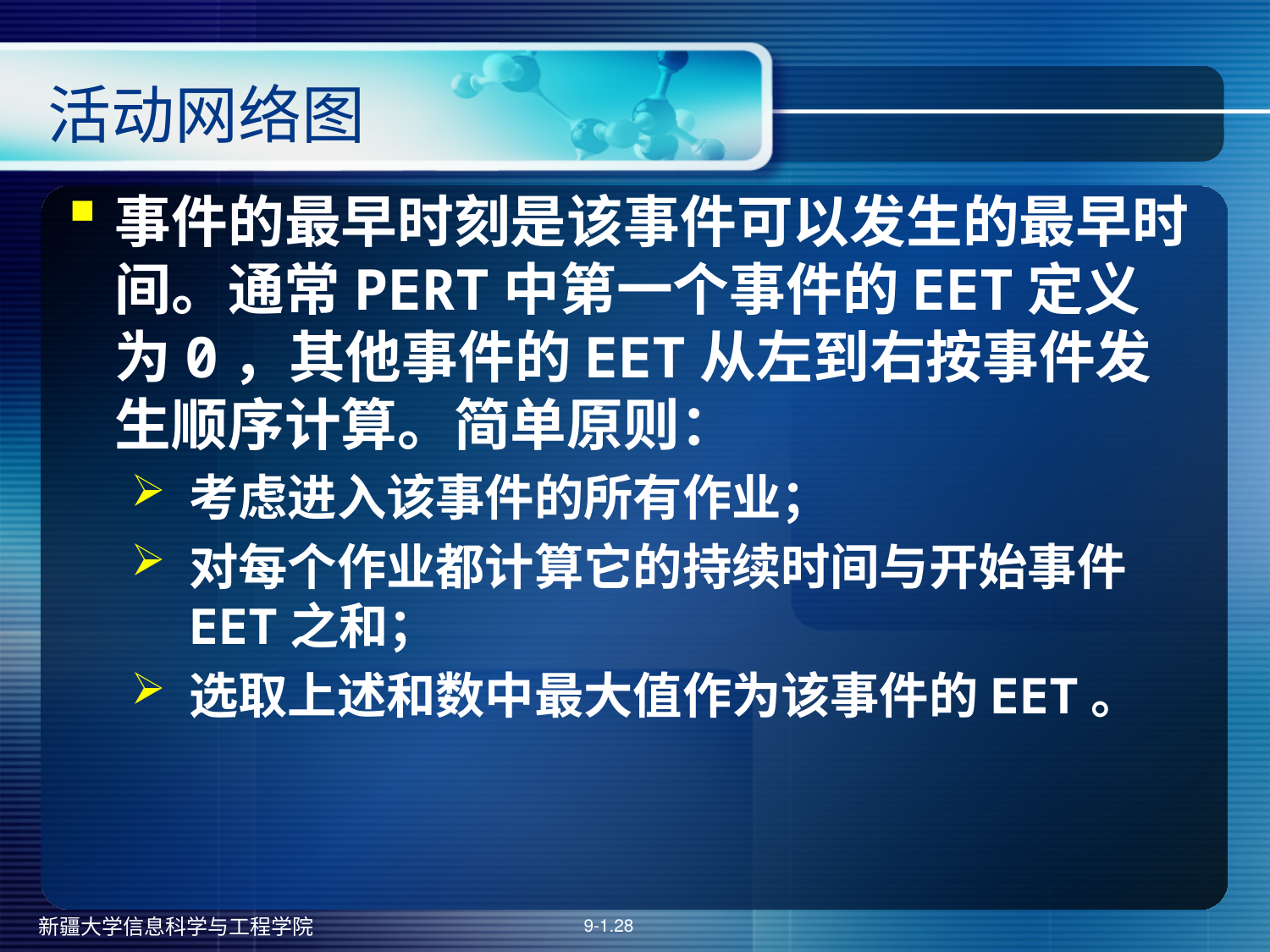

# 活动网络图
事件的最早时刻是该事件可以发生的最早时间。通常PERT中第一个事件的EET定义为0，其他事件的EET从左到右按事件发生顺序计算。简单原则：
考虑进入该事件的所有作业；
对每个作业都计算它的持续时间与开始事件EET之和；
选取上述和数中最大值作为该事件的EET。